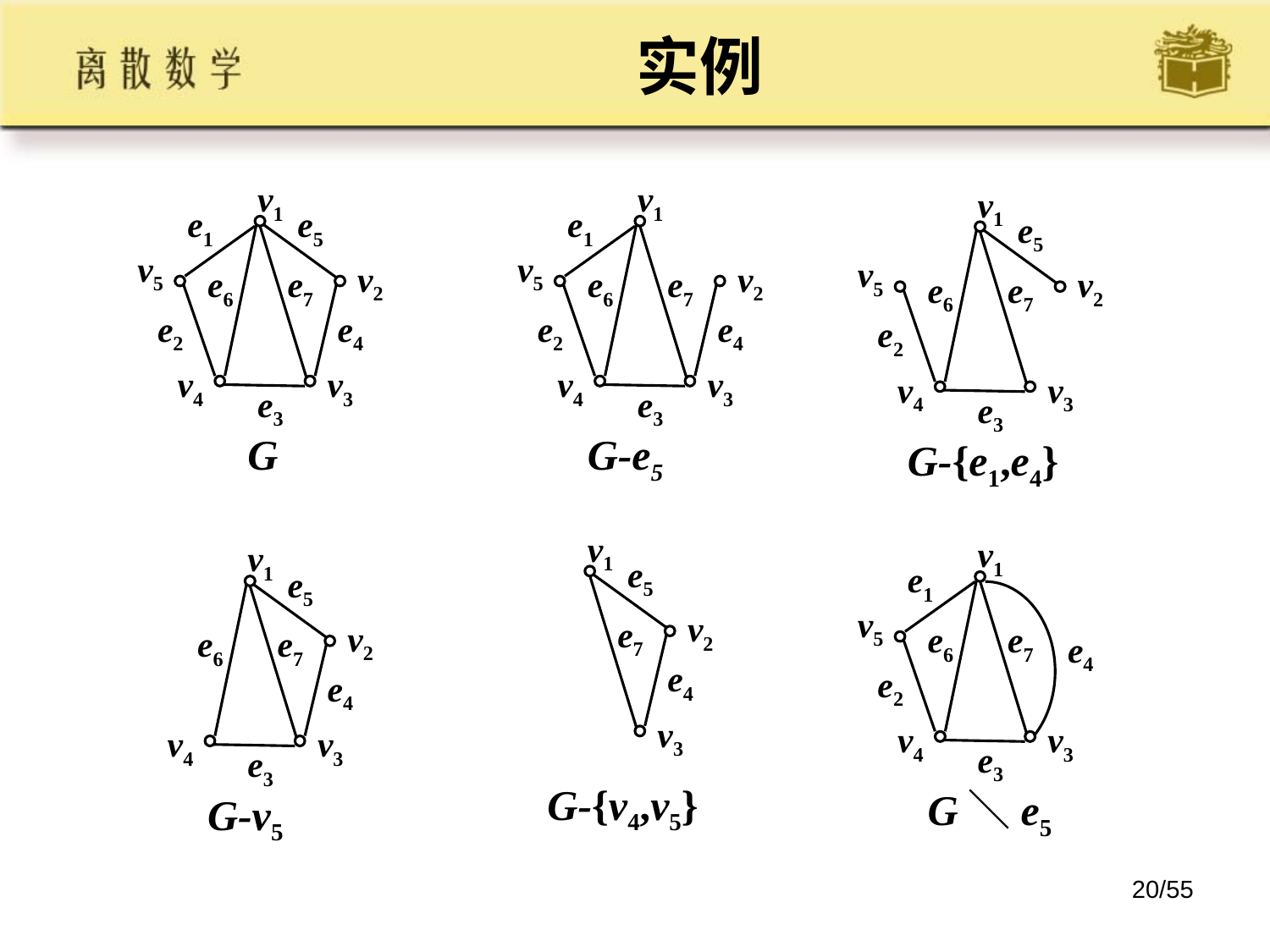

# 实例
v1
e1
e5

v5
v2
e6
e7

e2
e4
v4
v3

e3
G
v1
e1

v5
v2
e6
e7

e2
e4
v4
v3

e3
G-e5
v1
e5

v5
v2
e6
e7

e2
v4
v3
e3

G-{e1,e4}
v1
e5

v2
e7

e4
v3

G-{v4,v5}
v1
e1

v5
e6
e7
e4

e2
v4
v3

e3
G＼e5
v1
e5

v2
e6
e7

e4
v4
v3

e3
G-v5
20/55